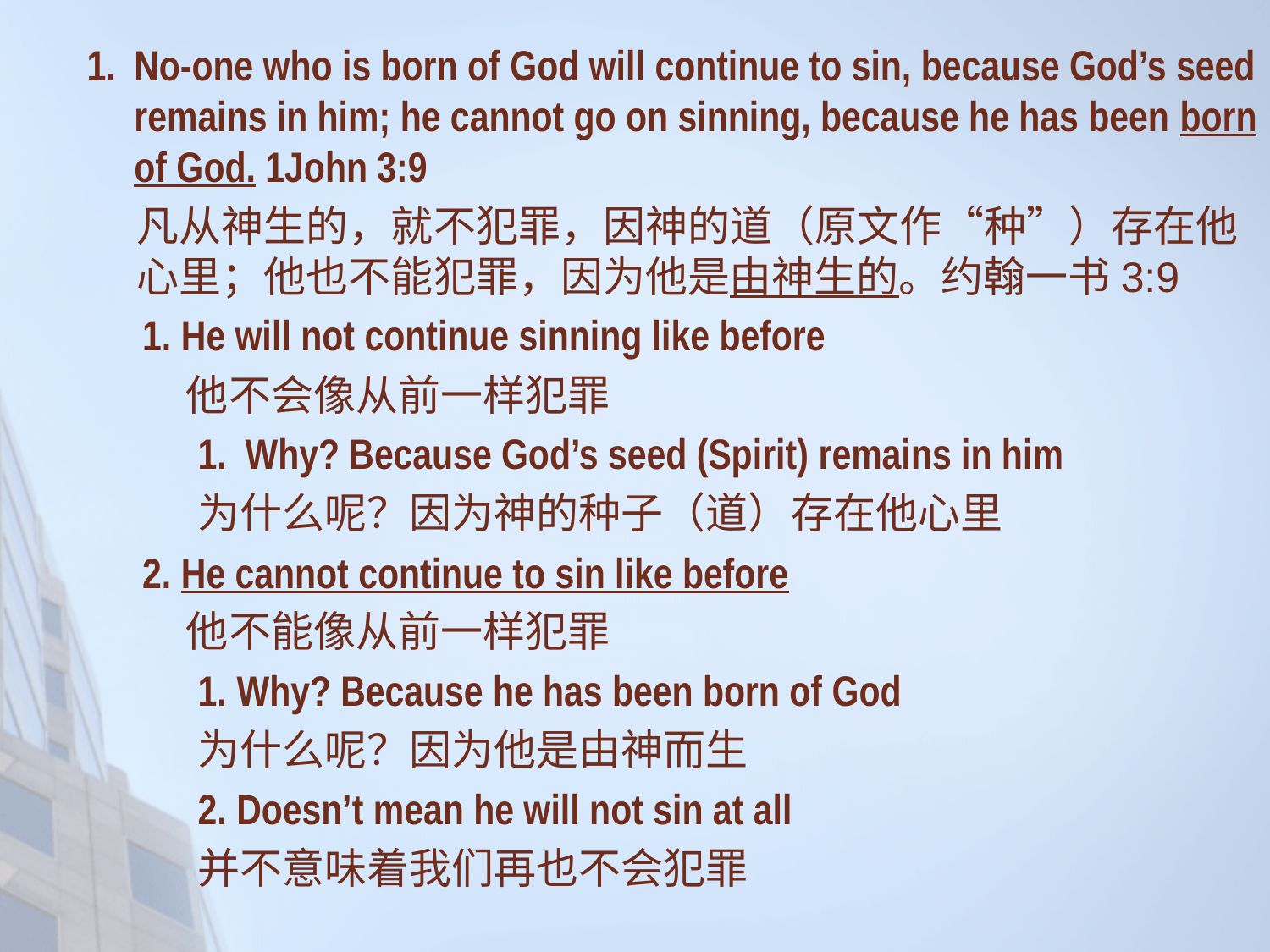

No-one who is born of God will continue to sin, because God’s seed remains in him; he cannot go on sinning, because he has been born of God. 1John 3:9
凡从神生的，就不犯罪，因神的道（原文作“种”）存在他心里；他也不能犯罪，因为他是由神生的。约翰一书3:9
1. He will not continue sinning like before
他不会像从前一样犯罪
Why? Because God’s seed (Spirit) remains in him
为什么呢？因为神的种子（道）存在他心里
2. He cannot continue to sin like before
他不能像从前一样犯罪
1. Why? Because he has been born of God
为什么呢？因为他是由神而生
2. Doesn’t mean he will not sin at all
并不意味着我们再也不会犯罪